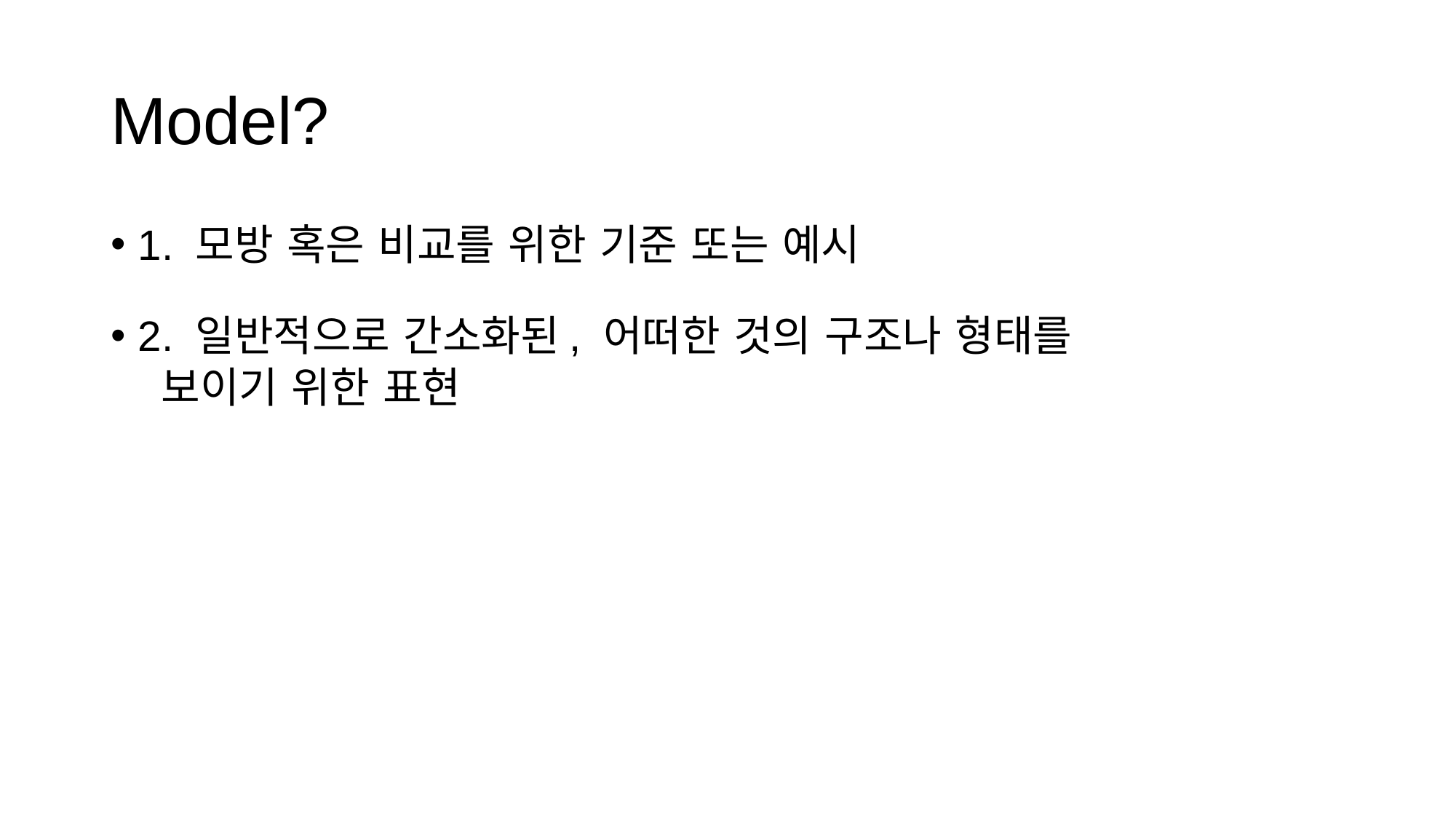

Model?
1. 모방 혹은 비교를 위한 기준 또는 예시

2. 일반적으로 간소화된, 어떠한 것의 구조나 형태를
   보이기 위한 표현